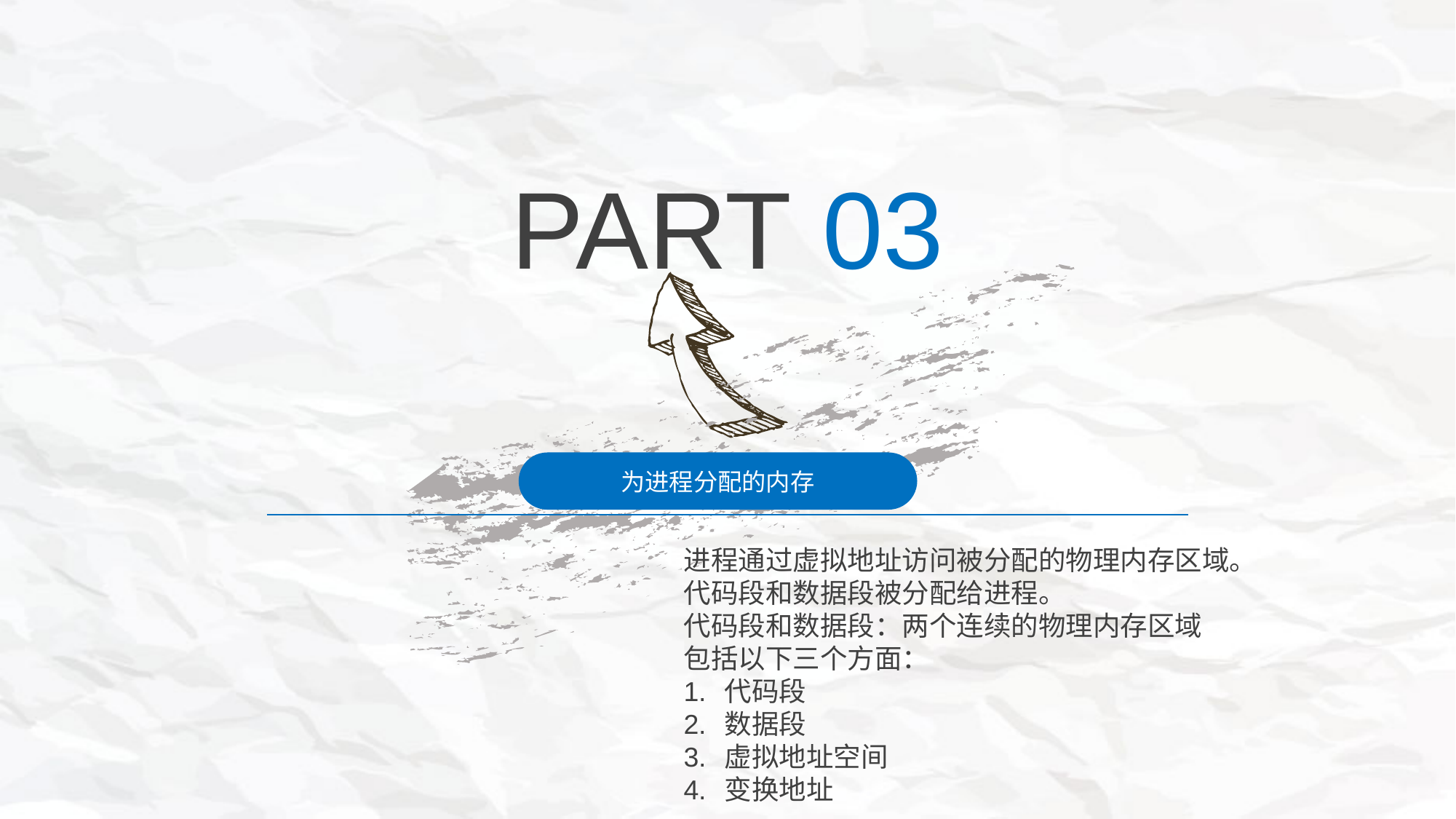

PART 03

为进程分配的内存
进程通过虚拟地址访问被分配的物理内存区域。
代码段和数据段被分配给进程。
代码段和数据段：两个连续的物理内存区域
包括以下三个方面：
代码段
数据段
虚拟地址空间
变换地址